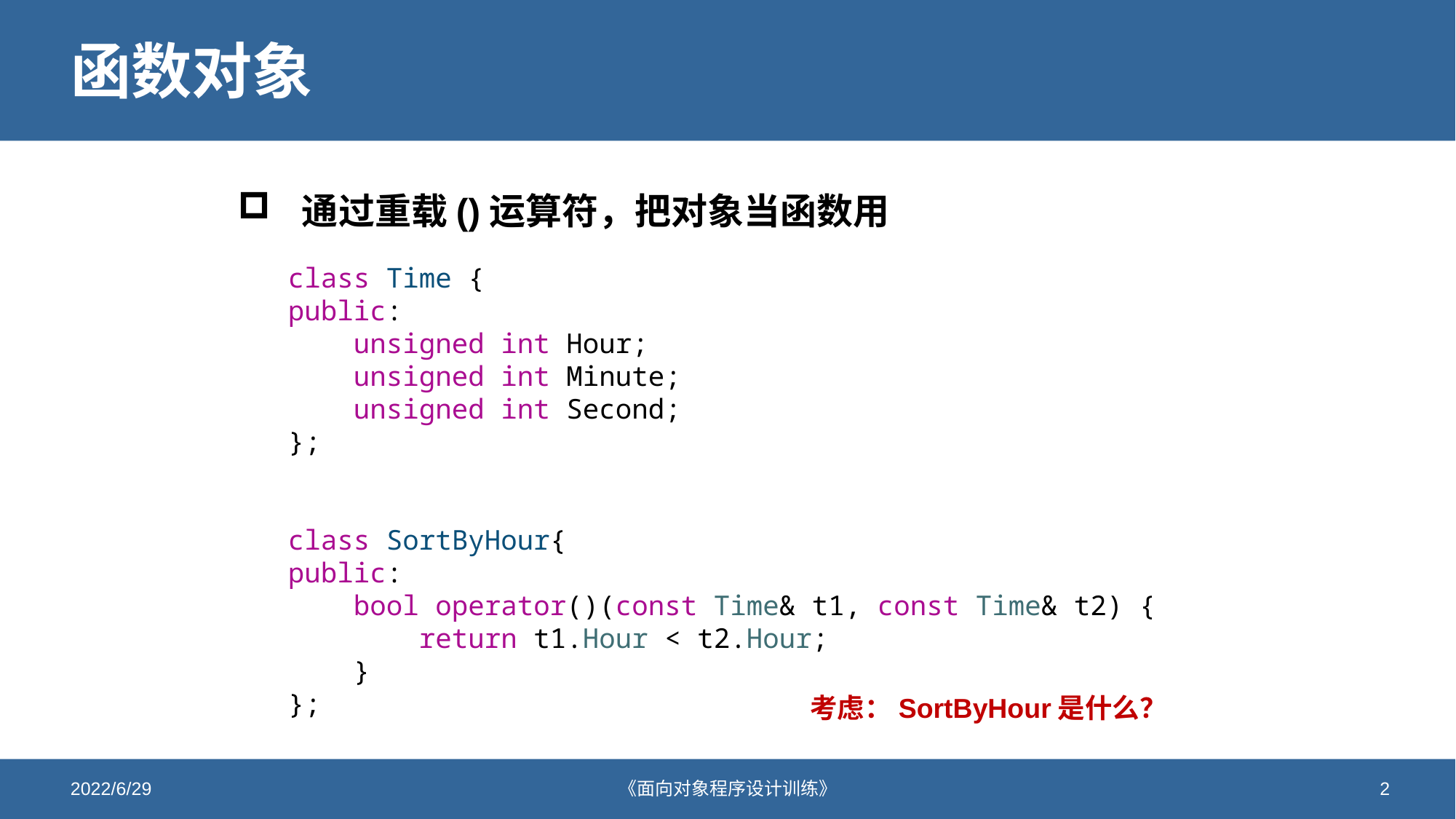

# 函数对象
通过重载()运算符，把对象当函数用
class Time {
public:
    unsigned int Hour;
    unsigned int Minute;
    unsigned int Second;
};

class SortByHour{
public:
    bool operator()(const Time& t1, const Time& t2) {
        return t1.Hour < t2.Hour;
    }
};
考虑：SortByHour是什么？
2022/6/29
《面向对象程序设计训练》
2